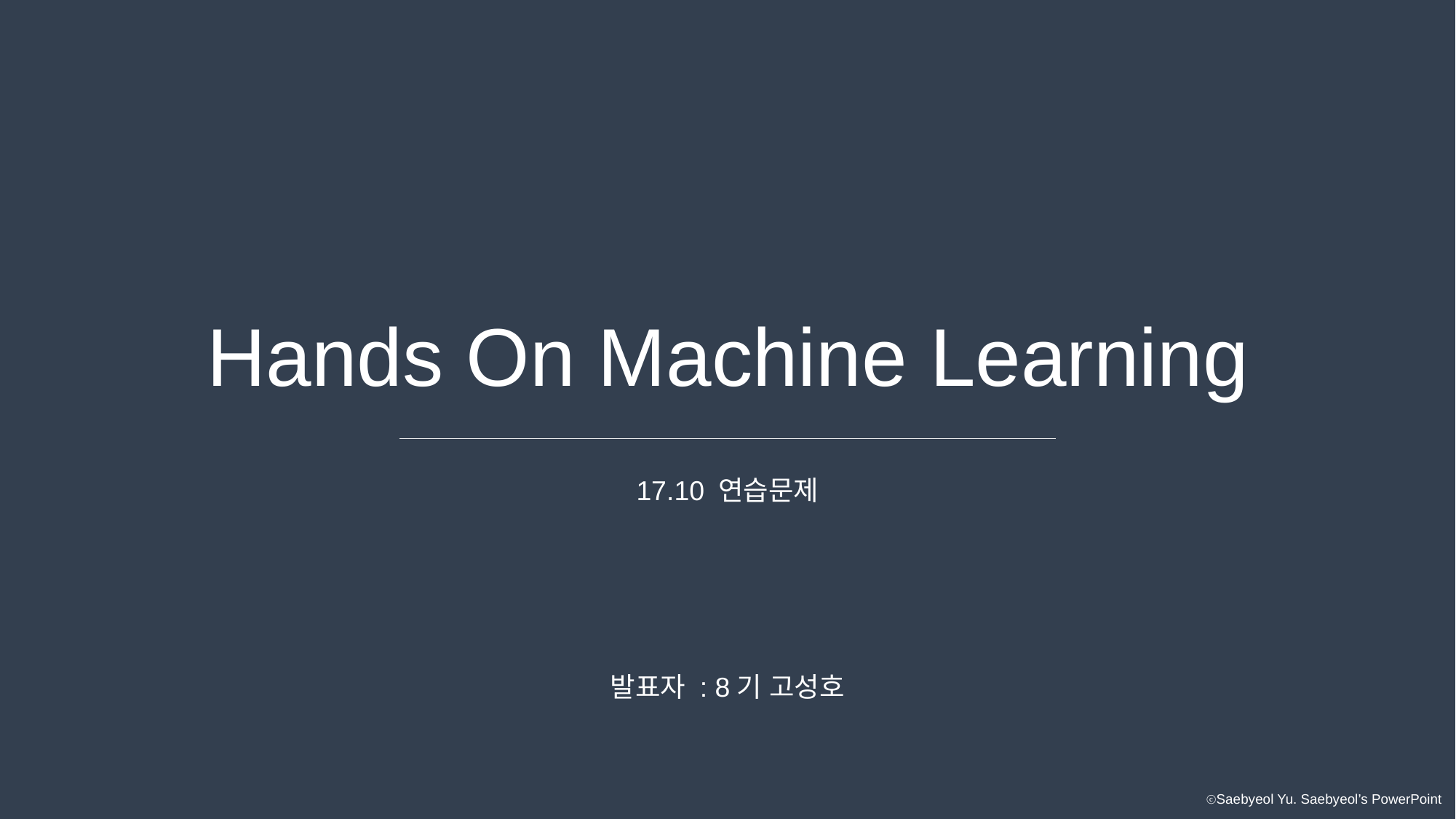

Hands On Machine Learning
17.10 연습문제

발표자 : 8기 고성호